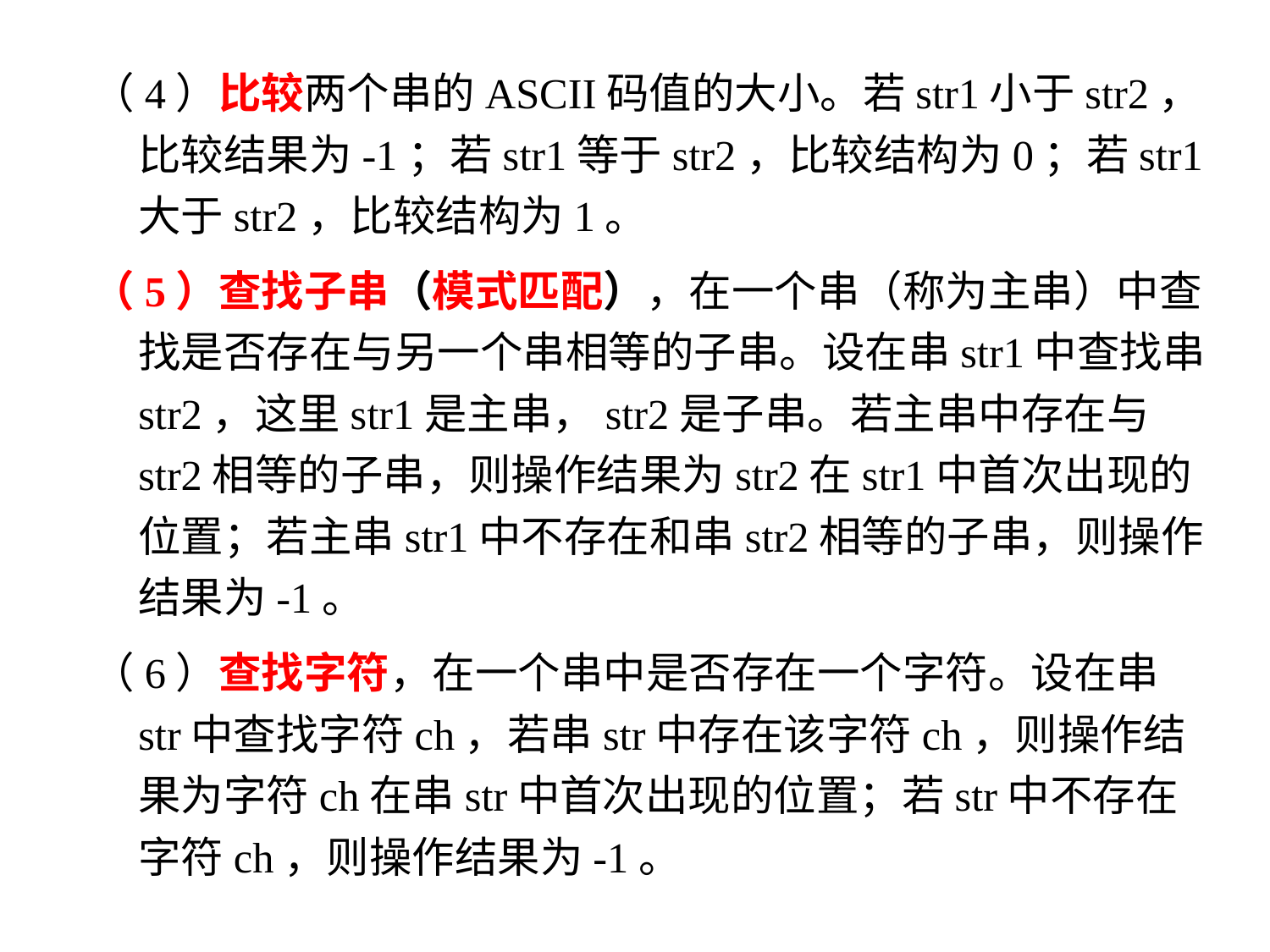

（4）比较两个串的ASCII码值的大小。若str1小于str2，比较结果为-1；若str1等于str2，比较结构为0；若str1大于str2，比较结构为1。
（5）查找子串（模式匹配），在一个串（称为主串）中查找是否存在与另一个串相等的子串。设在串str1中查找串str2，这里str1是主串，str2是子串。若主串中存在与str2相等的子串，则操作结果为str2在str1中首次出现的位置；若主串str1中不存在和串str2相等的子串，则操作结果为-1。
（6）查找字符，在一个串中是否存在一个字符。设在串str中查找字符ch，若串str中存在该字符ch，则操作结果为字符ch在串str中首次出现的位置；若str中不存在字符ch，则操作结果为-1。